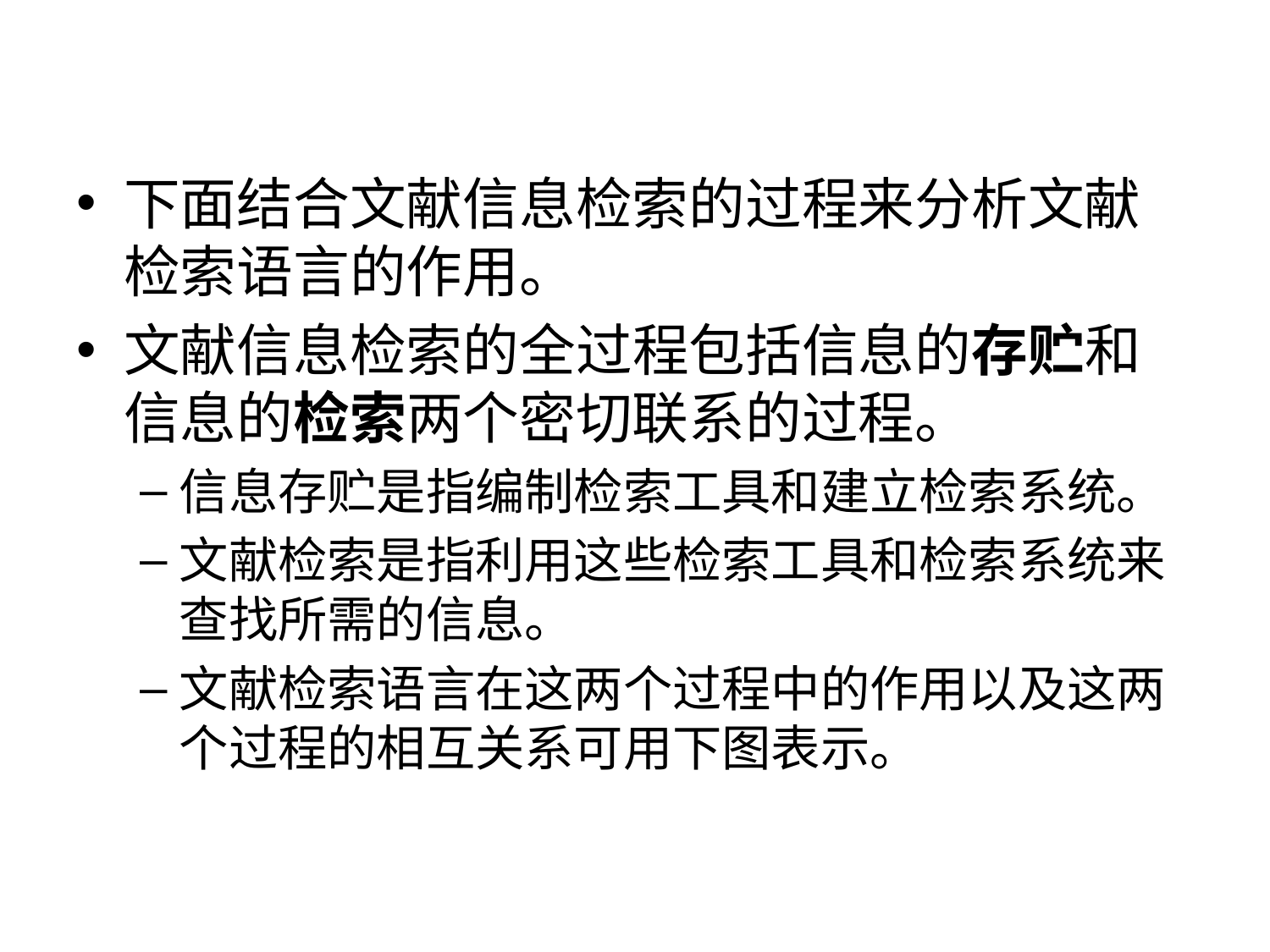

下面结合文献信息检索的过程来分析文献检索语言的作用。
文献信息检索的全过程包括信息的存贮和信息的检索两个密切联系的过程。
信息存贮是指编制检索工具和建立检索系统。
文献检索是指利用这些检索工具和检索系统来查找所需的信息。
文献检索语言在这两个过程中的作用以及这两个过程的相互关系可用下图表示。